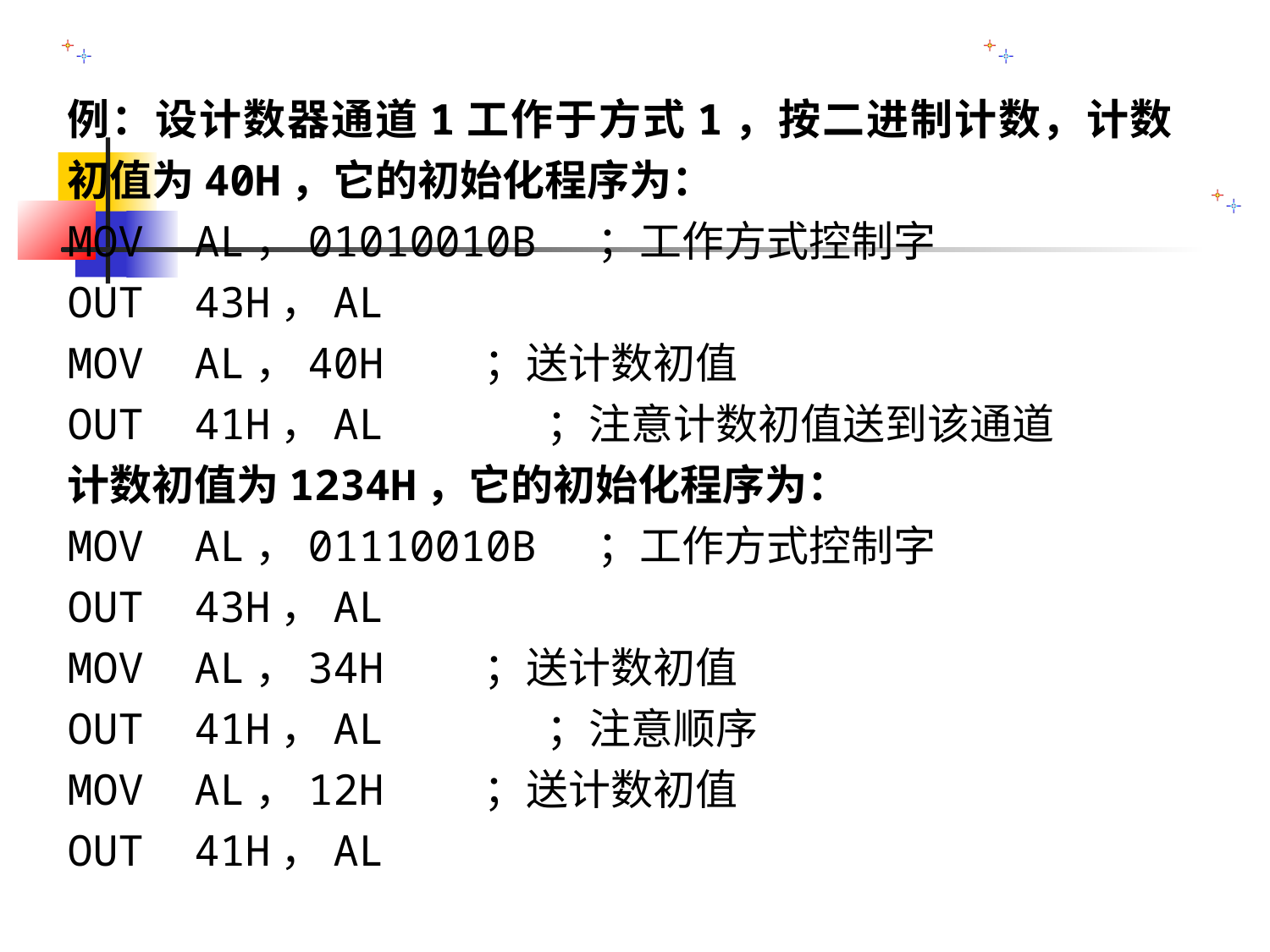

例：设计数器通道1工作于方式1，按二进制计数，计数初值为40H，它的初始化程序为：
MOV	AL，01010010B  ；工作方式控制字
OUT 	43H，AL
MOV	AL，40H	 ；送计数初值
OUT 	41H，AL      ；注意计数初值送到该通道
计数初值为1234H，它的初始化程序为：
MOV	AL，01110010B  ；工作方式控制字
OUT 	43H，AL
MOV	AL，34H	 ；送计数初值
OUT 	41H，AL      ；注意顺序
MOV	AL，12H	 ；送计数初值
OUT 	41H，AL